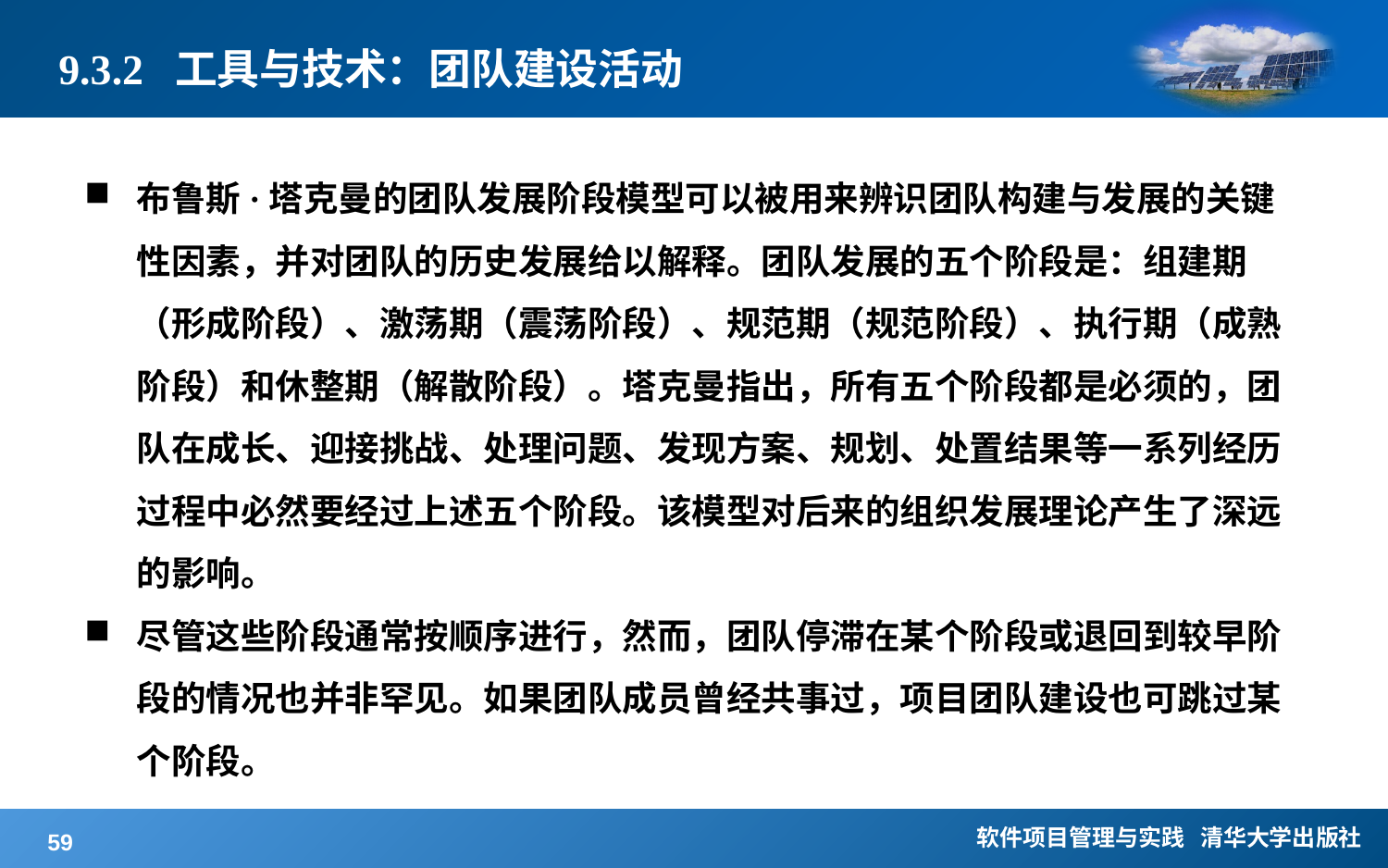

# 9.3.2  工具与技术：团队建设活动
布鲁斯·塔克曼的团队发展阶段模型可以被用来辨识团队构建与发展的关键性因素，并对团队的历史发展给以解释。团队发展的五个阶段是：组建期（形成阶段）、激荡期（震荡阶段）、规范期（规范阶段）、执行期（成熟阶段）和休整期（解散阶段）。塔克曼指出，所有五个阶段都是必须的，团队在成长、迎接挑战、处理问题、发现方案、规划、处置结果等一系列经历过程中必然要经过上述五个阶段。该模型对后来的组织发展理论产生了深远的影响。
尽管这些阶段通常按顺序进行，然而，团队停滞在某个阶段或退回到较早阶段的情况也并非罕见。如果团队成员曾经共事过，项目团队建设也可跳过某个阶段。